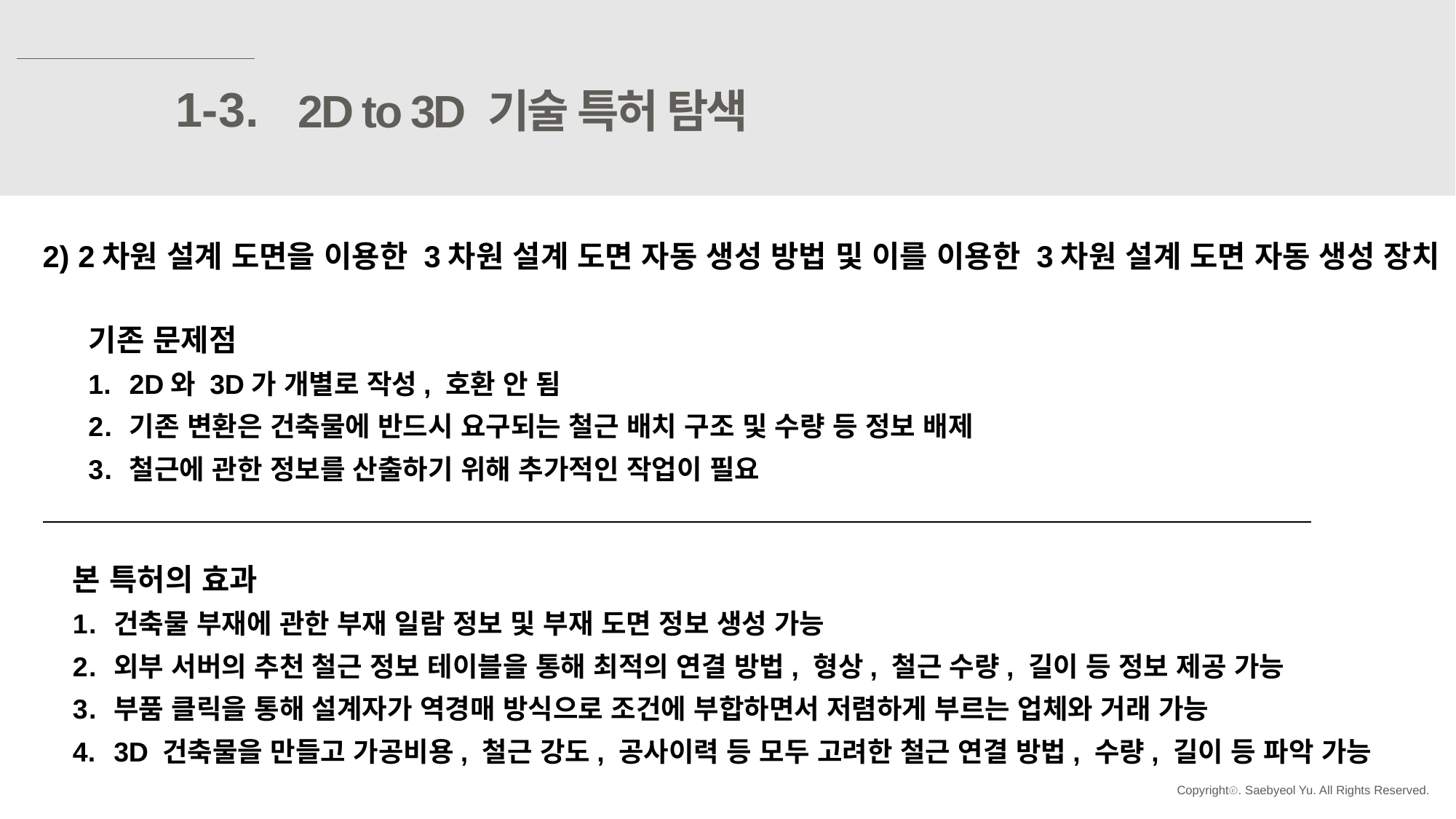

1-3.
2D to 3D 기술 특허 탐색
2) 2차원 설계 도면을 이용한 3차원 설계 도면 자동 생성 방법 및 이를 이용한 3차원 설계 도면 자동 생성 장치
기존 문제점
2D와 3D가 개별로 작성, 호환 안 됨
기존 변환은 건축물에 반드시 요구되는 철근 배치 구조 및 수량 등 정보 배제
철근에 관한 정보를 산출하기 위해 추가적인 작업이 필요

본 특허의 효과
건축물 부재에 관한 부재 일람 정보 및 부재 도면 정보 생성 가능
외부 서버의 추천 철근 정보 테이블을 통해 최적의 연결 방법, 형상, 철근 수량, 길이 등 정보 제공 가능
부품 클릭을 통해 설계자가 역경매 방식으로 조건에 부합하면서 저렴하게 부르는 업체와 거래 가능
3D 건축물을 만들고 가공비용, 철근 강도, 공사이력 등 모두 고려한 철근 연결 방법, 수량, 길이 등 파악 가능